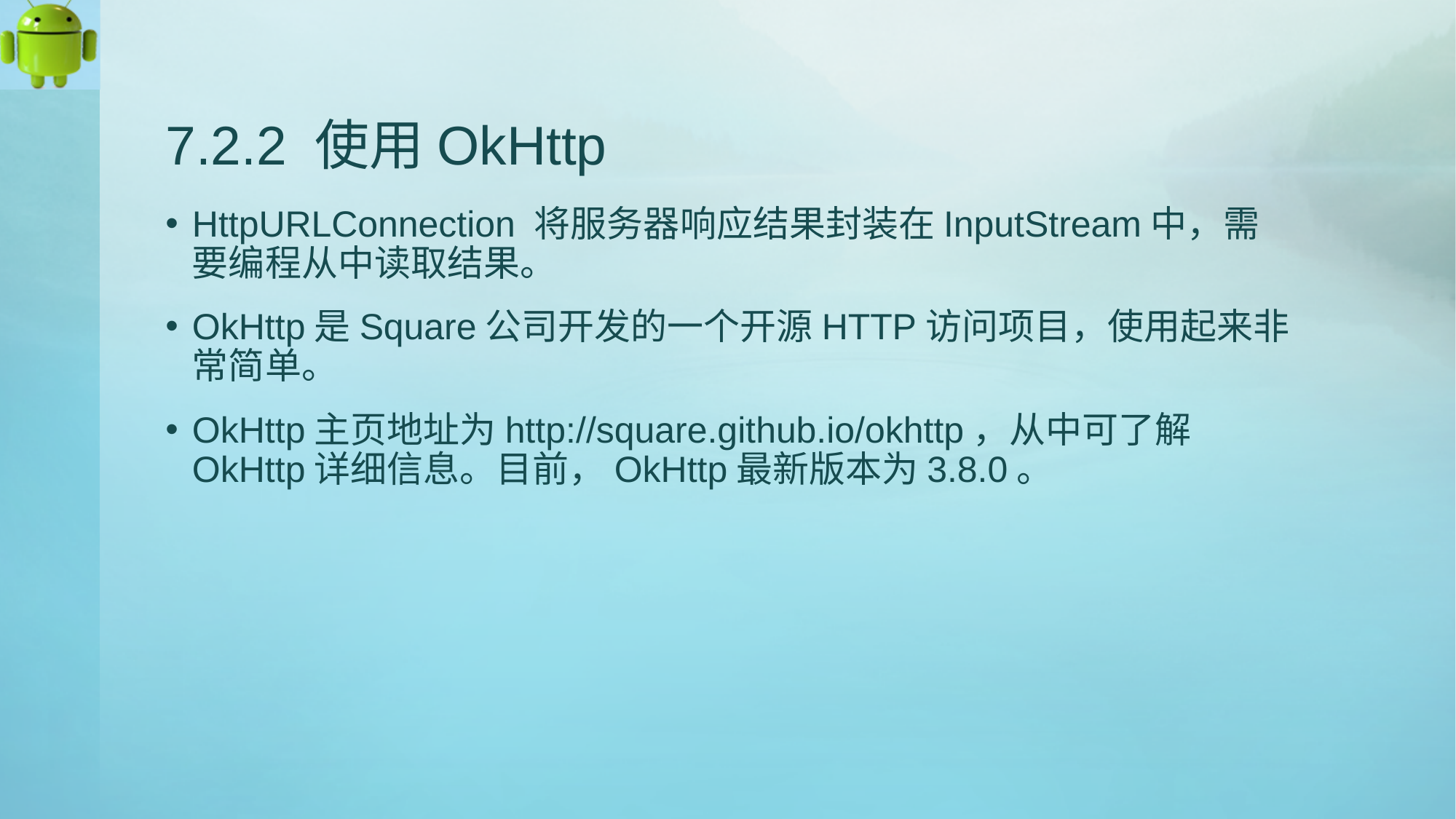

# 7.2.2 使用OkHttp
HttpURLConnection 将服务器响应结果封装在InputStream中，需要编程从中读取结果。
OkHttp是Square公司开发的一个开源HTTP访问项目，使用起来非常简单。
OkHttp主页地址为http://square.github.io/okhttp，从中可了解OkHttp详细信息。目前，OkHttp最新版本为3.8.0。